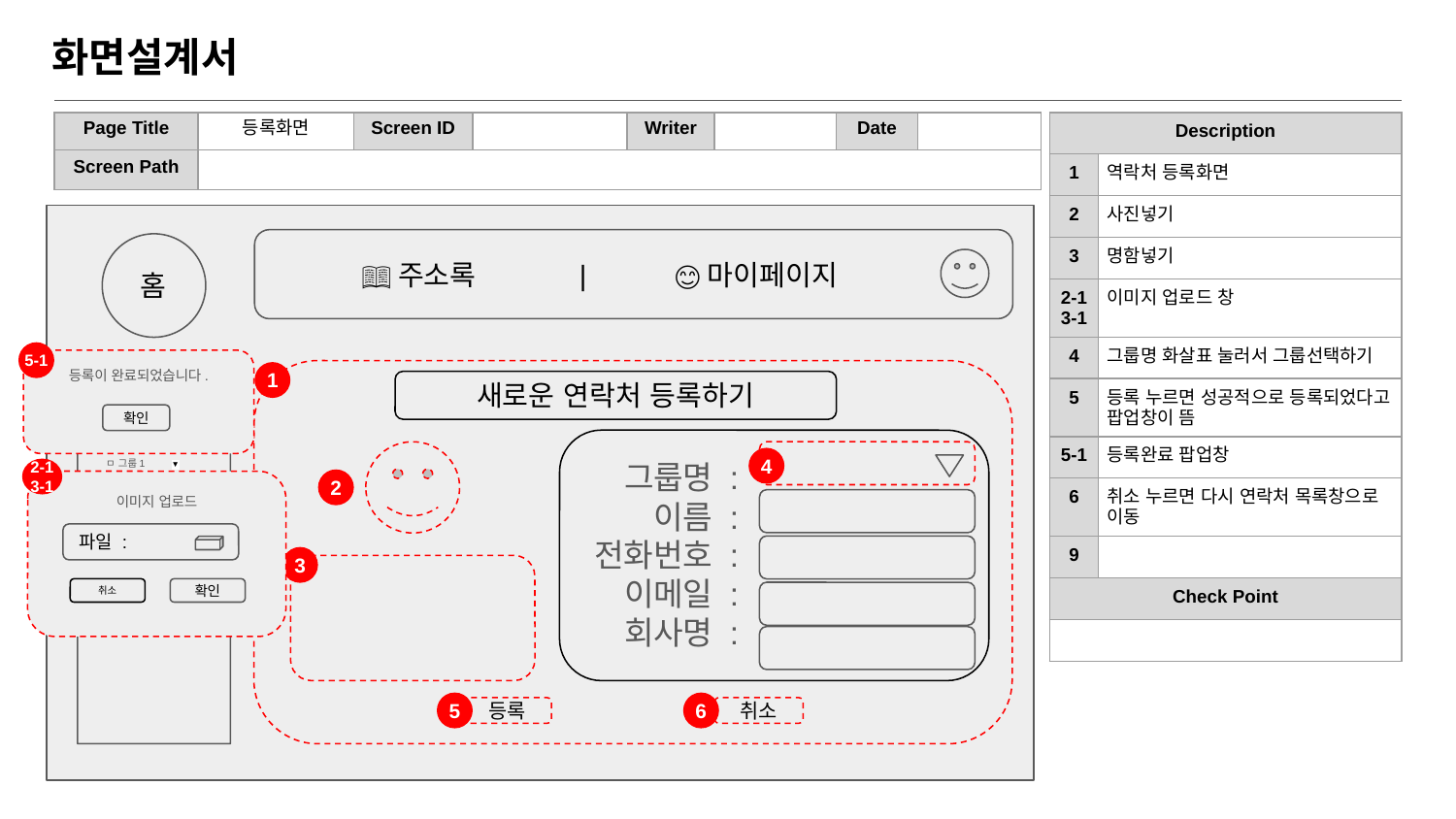

# 화면설계서

| Page Title | 등록화면 | Screen ID |  | Writer |  | Date |  |
| --- | --- | --- | --- | --- | --- | --- | --- |
| Screen Path |  |  |  |  |  |  |  |
| Description |  |
| --- | --- |
| 1 | 역락처 등록화면 |
| 2 | 사진넣기 |
| 3 | 명함넣기 |
| 2-1 3-1 | 이미지 업로드 창 |
| 4 | 그룹명 화살표 눌러서 그룹선택하기 |
| 5 | 등록 누르면 성공적으로 등록되었다고 팝업창이 뜸 |
| 5-1 | 등록완료 팝업창 |
| 6 | 취소 누르면 다시 연락처 목록창으로 이동 |
| 9 |  |
| Check Point |  |
|  |  |

           📖주소록            |           😊마이페이지
홈

5-1

등록이 완료되었습니다.
확인

1
새로운 연락처 등록하기
ㅁ 모두보기

ㅁ ⭐즐겨찾기

ㅁ 그룹1         ▼
     ㅁ 친구1
     ㅁ 친구2
     ㅁ 친구3

ㅁ 그룹2         ▲

그룹명 :
이름 :
전화번호 :
이메일 :
회사명 :
4

2-1
3-1

이미지 업로드
취소
확인
2

파일 :

3

5
6
등록
취소